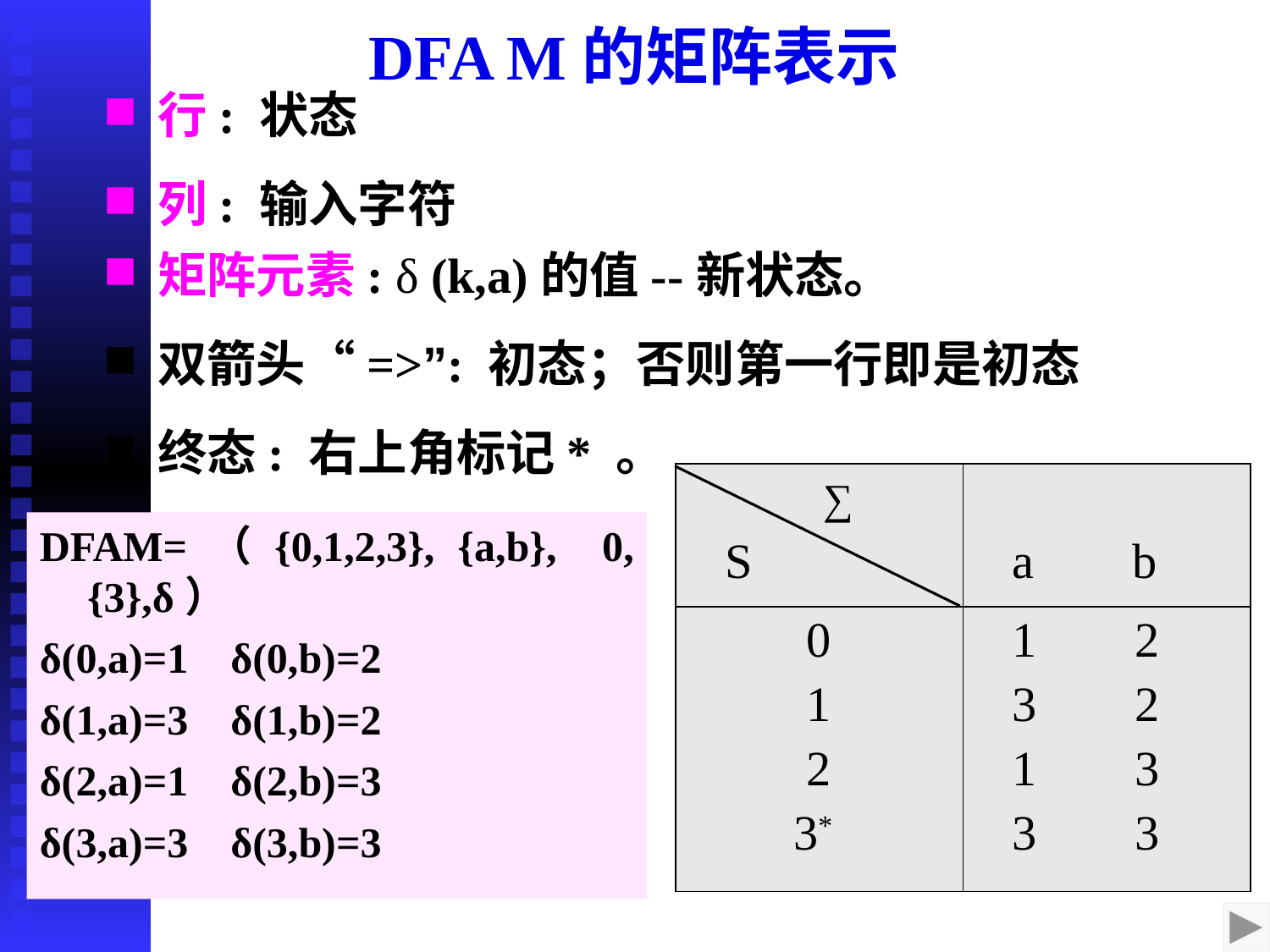

DFA M的矩阵表示
行: 状态
列: 输入字符
矩阵元素: δ (k,a)的值--新状态。
双箭头“=>”: 初态；否则第一行即是初态
终态: 右上角标记* 。
| ∑ S | a b |
| --- | --- |
| 0 1 2 3\* | 1       2 3 2 1 3 3 3 |
DFAM=（{0,1,2,3}, {a,b},  0,{3},δ）
δ(0,a)=1    δ(0,b)=2
δ(1,a)=3    δ(1,b)=2
δ(2,a)=1    δ(2,b)=3
δ(3,a)=3    δ(3,b)=3

2020/10/7